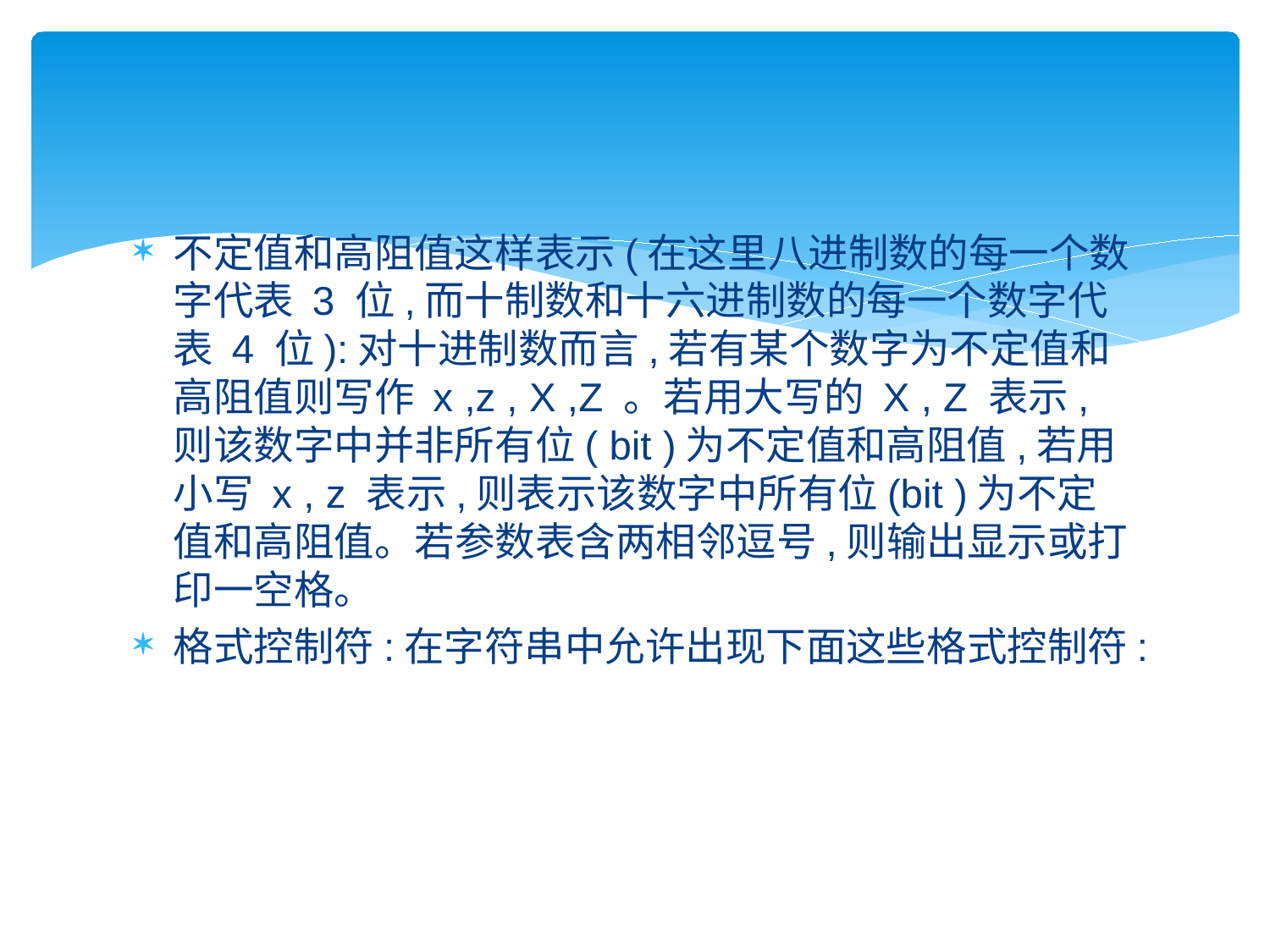

#
不定值和高阻值这样表示(在这里八进制数的每一个数字代表 3 位,而十制数和十六进制数的每一个数字代表 4 位):对十进制数而言,若有某个数字为不定值和高阻值则写作 x ,z , X ,Z 。若用大写的 X , Z 表示,则该数字中并非所有位( bit )为不定值和高阻值,若用小写 x , z 表示,则表示该数字中所有位(bit )为不定值和高阻值。若参数表含两相邻逗号,则输出显示或打印一空格。
格式控制符:在字符串中允许出现下面这些格式控制符: